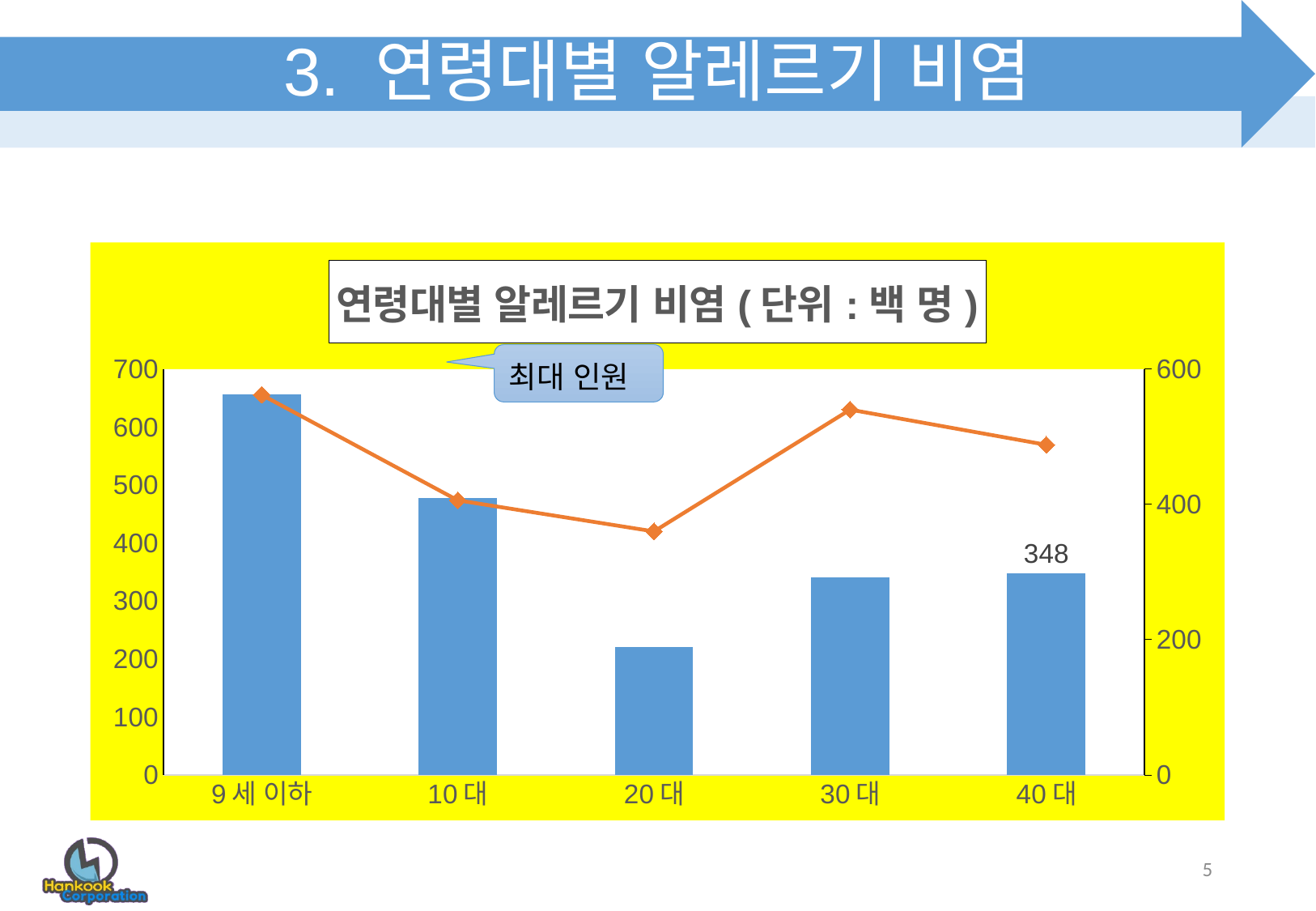

# 3. 연령대별 알레르기 비염

### Chart: 연령대별 알레르기 비염(단위:백 명)

| Category | 남성 | 여성 |
|---|---|---|
| 9세 이하 | 656.0 | 562.0 |
| 10대 | 478.0 | 406.0 |
| 20대 | 220.0 | 360.0 |
| 30대 | 341.0 | 540.0 |
| 40대 | 348.0 | 488.0 |
5